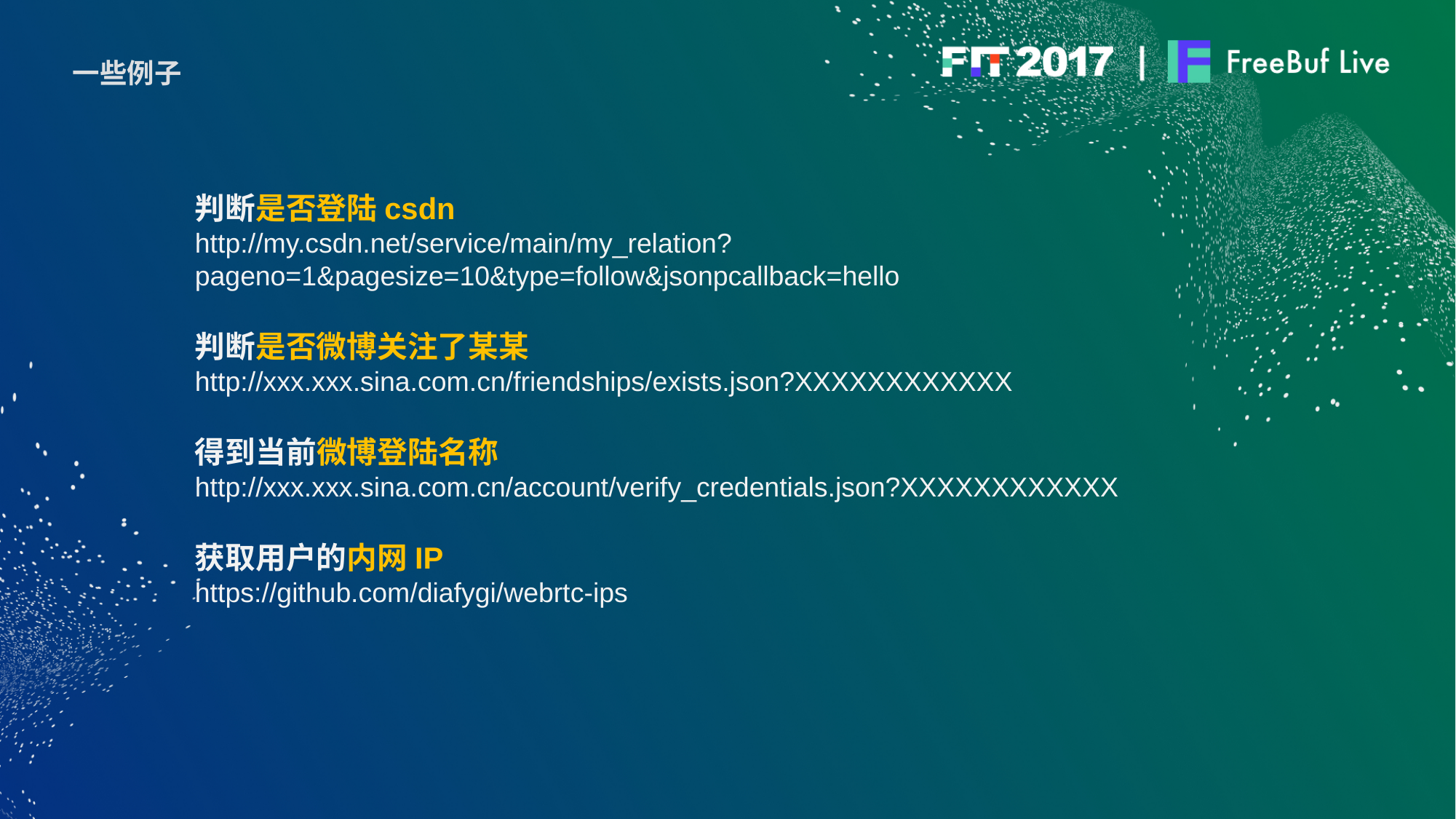

一些例子
判断是否登陆csdn
http://my.csdn.net/service/main/my_relation?pageno=1&pagesize=10&type=follow&jsonpcallback=hello

判断是否微博关注了某某
http://xxx.xxx.sina.com.cn/friendships/exists.json?XXXXXXXXXXXX

得到当前微博登陆名称
http://xxx.xxx.sina.com.cn/account/verify_credentials.json?XXXXXXXXXXXX

获取用户的内网IP
https://github.com/diafygi/webrtc-ips